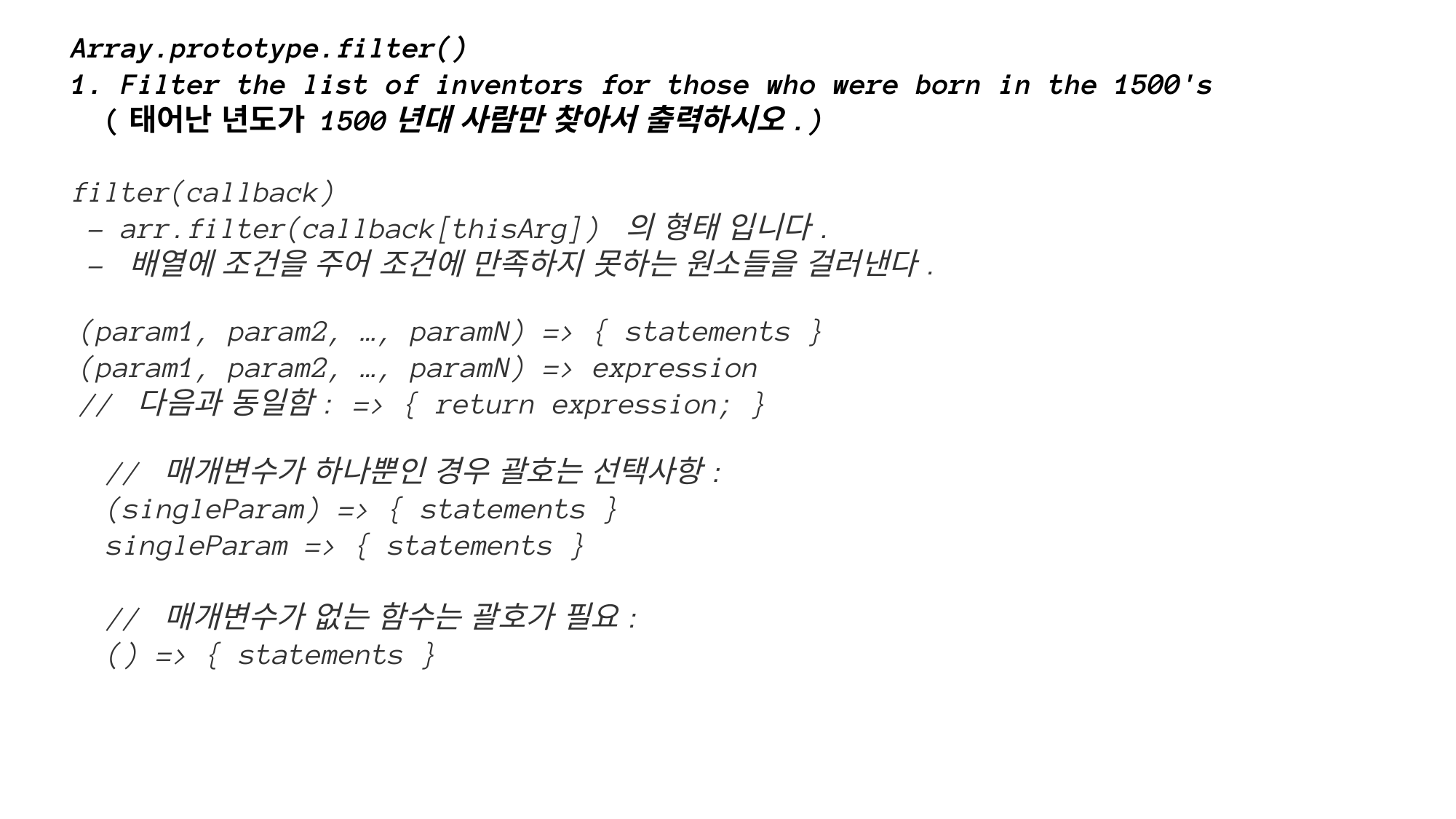

Array.prototype.filter()
1. Filter the list of inventors for those who were born in the 1500's
  (태어난 년도가 1500년대 사람만 찾아서 출력하시오.)
filter(callback)
 - arr.filter(callback[thisArg]) 의 형태 입니다.
 - 배열에 조건을 주어 조건에 만족하지 못하는 원소들을 걸러낸다.
(param1, param2, …, paramN) => { statements }
(param1, param2, …, paramN) => expression
// 다음과 동일함: => { return expression; }
// 매개변수가 하나뿐인 경우 괄호는 선택사항:
(singleParam) => { statements }
singleParam => { statements }

// 매개변수가 없는 함수는 괄호가 필요:
() => { statements }